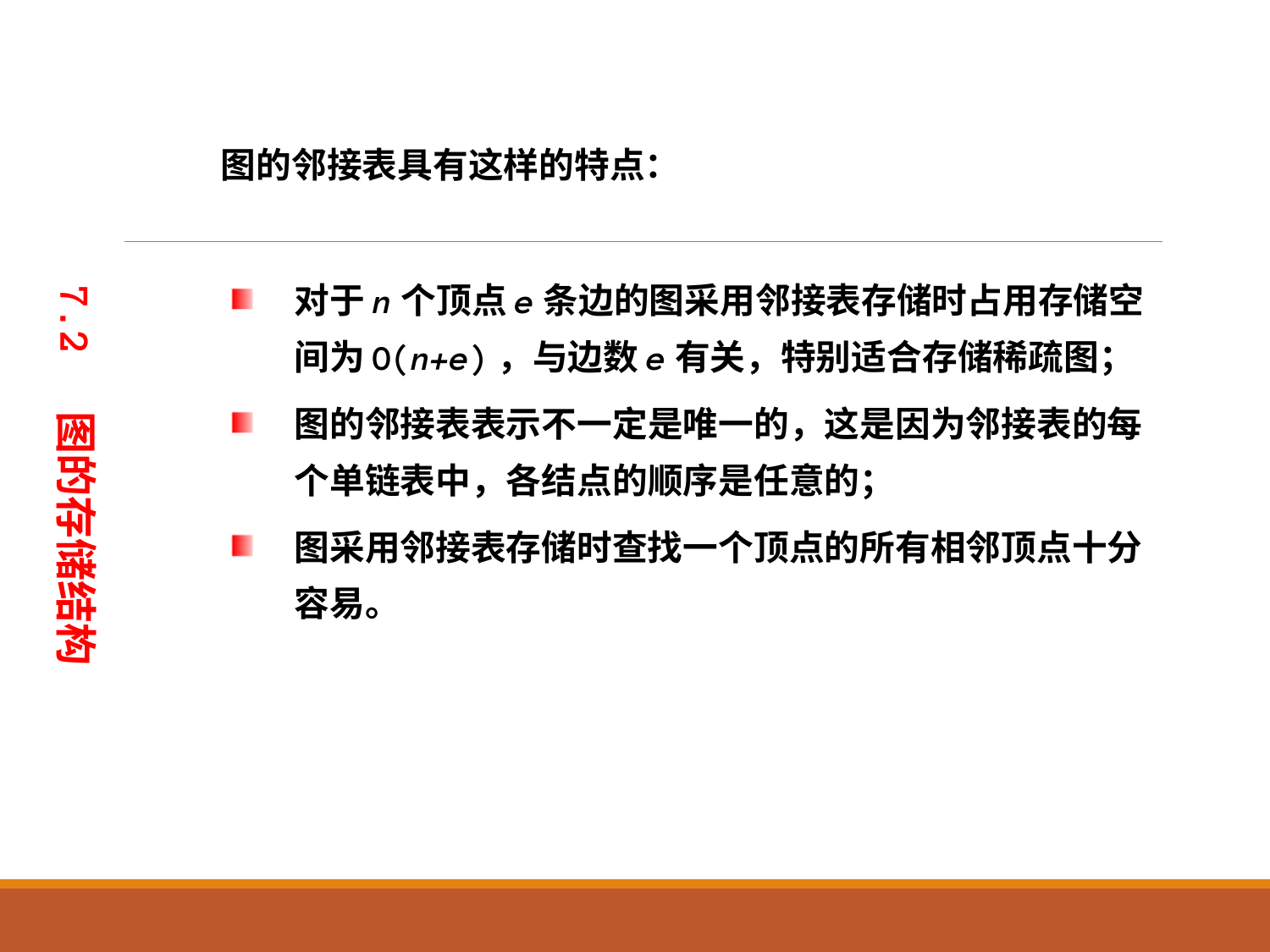

图的邻接表具有这样的特点：
7.2  图的存储结构
对于n个顶点e条边的图采用邻接表存储时占用存储空间为O(n+e)，与边数e有关，特别适合存储稀疏图；
图的邻接表表示不一定是唯一的，这是因为邻接表的每个单链表中，各结点的顺序是任意的；
图采用邻接表存储时查找一个顶点的所有相邻顶点十分容易。